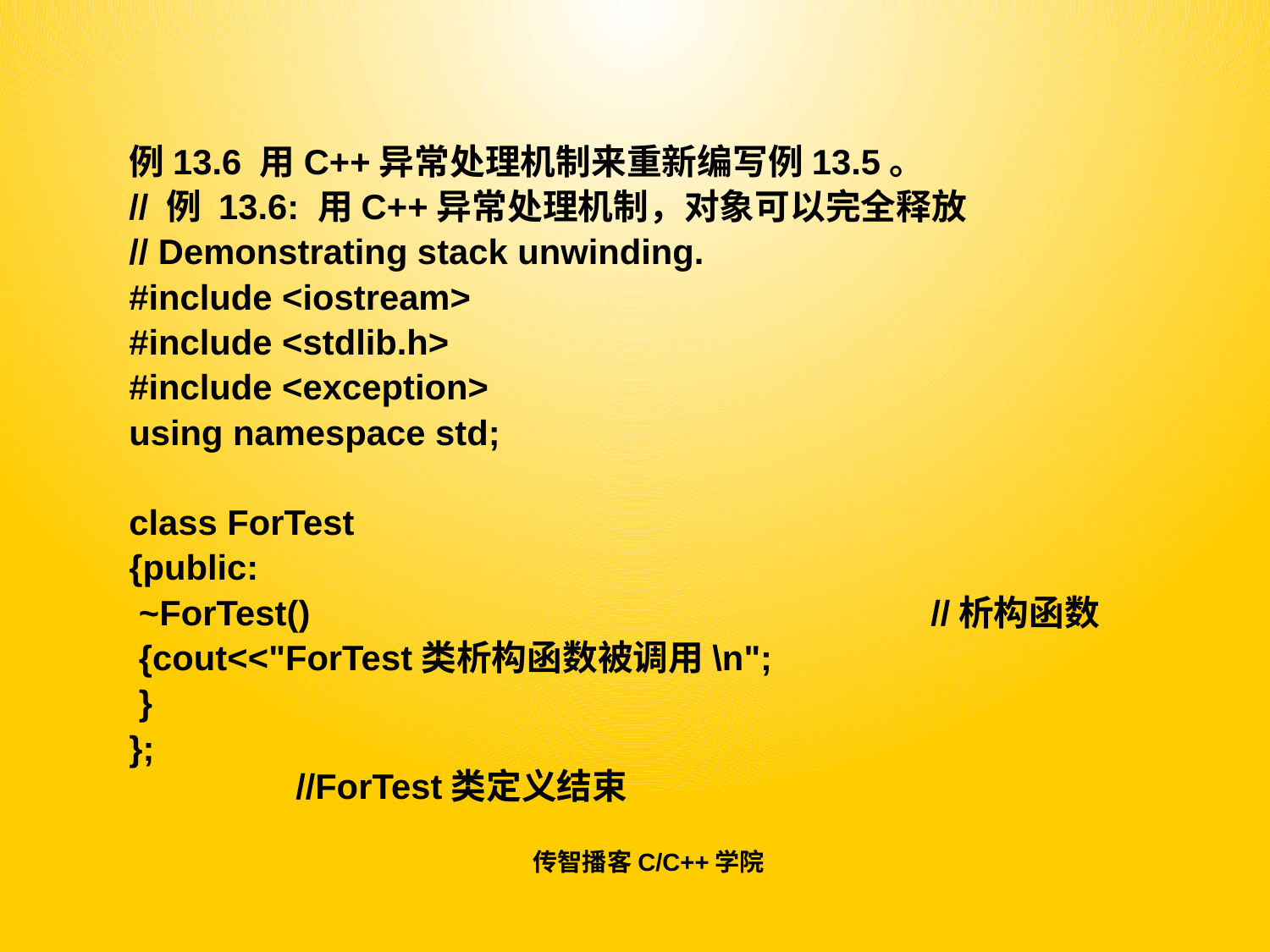

#
例13.6 用C++异常处理机制来重新编写例13.5。
// 例 13.6: 用C++异常处理机制，对象可以完全释放
// Demonstrating stack unwinding.
#include <iostream>
#include <stdlib.h>
#include <exception>
using namespace std;

class ForTest
{public:
 ~ForTest()					//析构函数
 {cout<<"ForTest类析构函数被调用\n";
 }
};									//ForTest类定义结束

传智播客C/C++学院